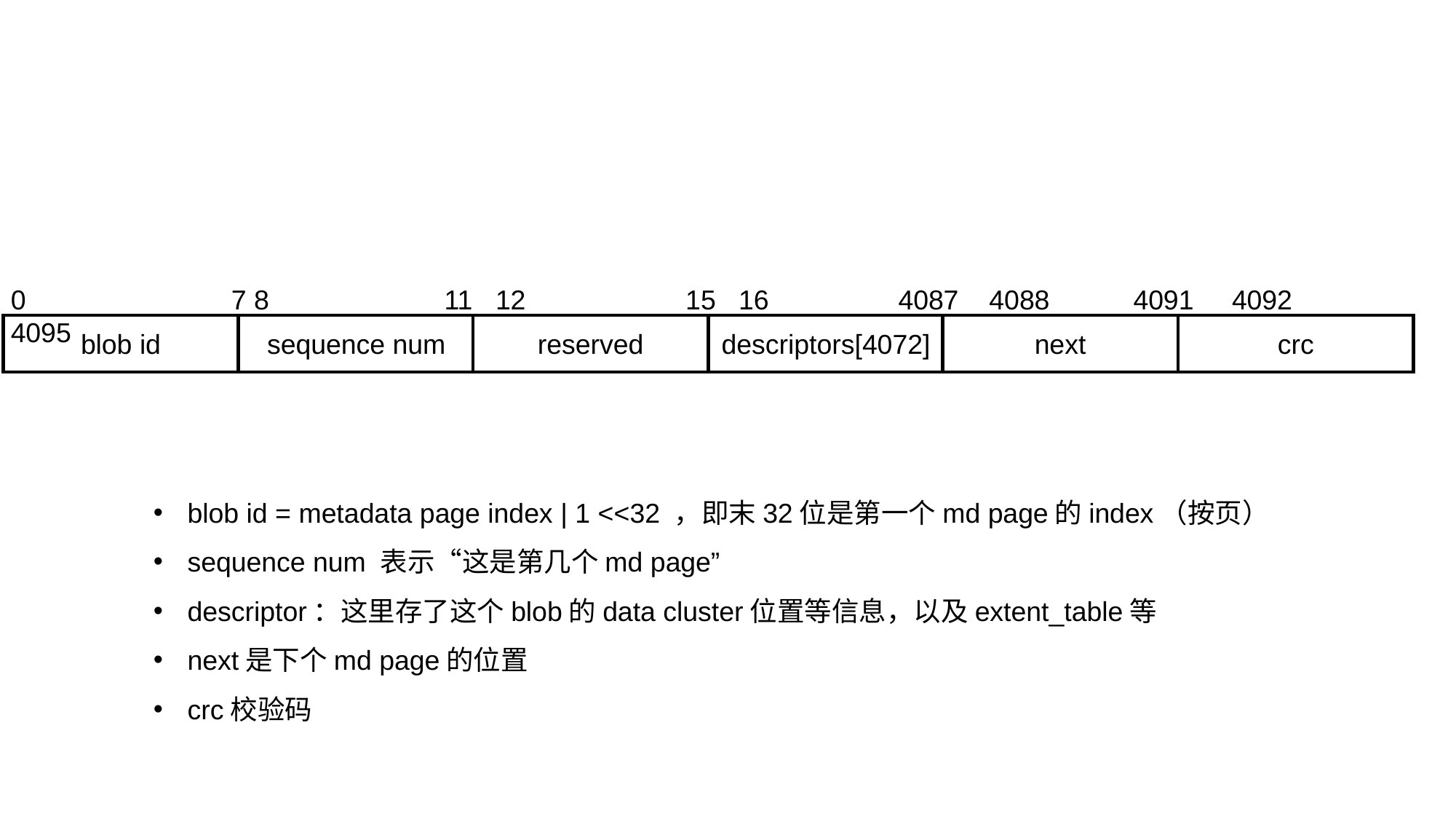

0                           7 8                       11   12                     15   16                 4087    4088           4091     4092              4095
blob id
sequence num
reserved
descriptors[4072]
next
crc
blob id = metadata page index | 1 <<32 ，即末32位是第一个md page的index（按页）
sequence num 表示“这是第几个md page”
descriptor：这里存了这个blob的data cluster位置等信息，以及extent_table等
next是下个md page的位置
crc校验码